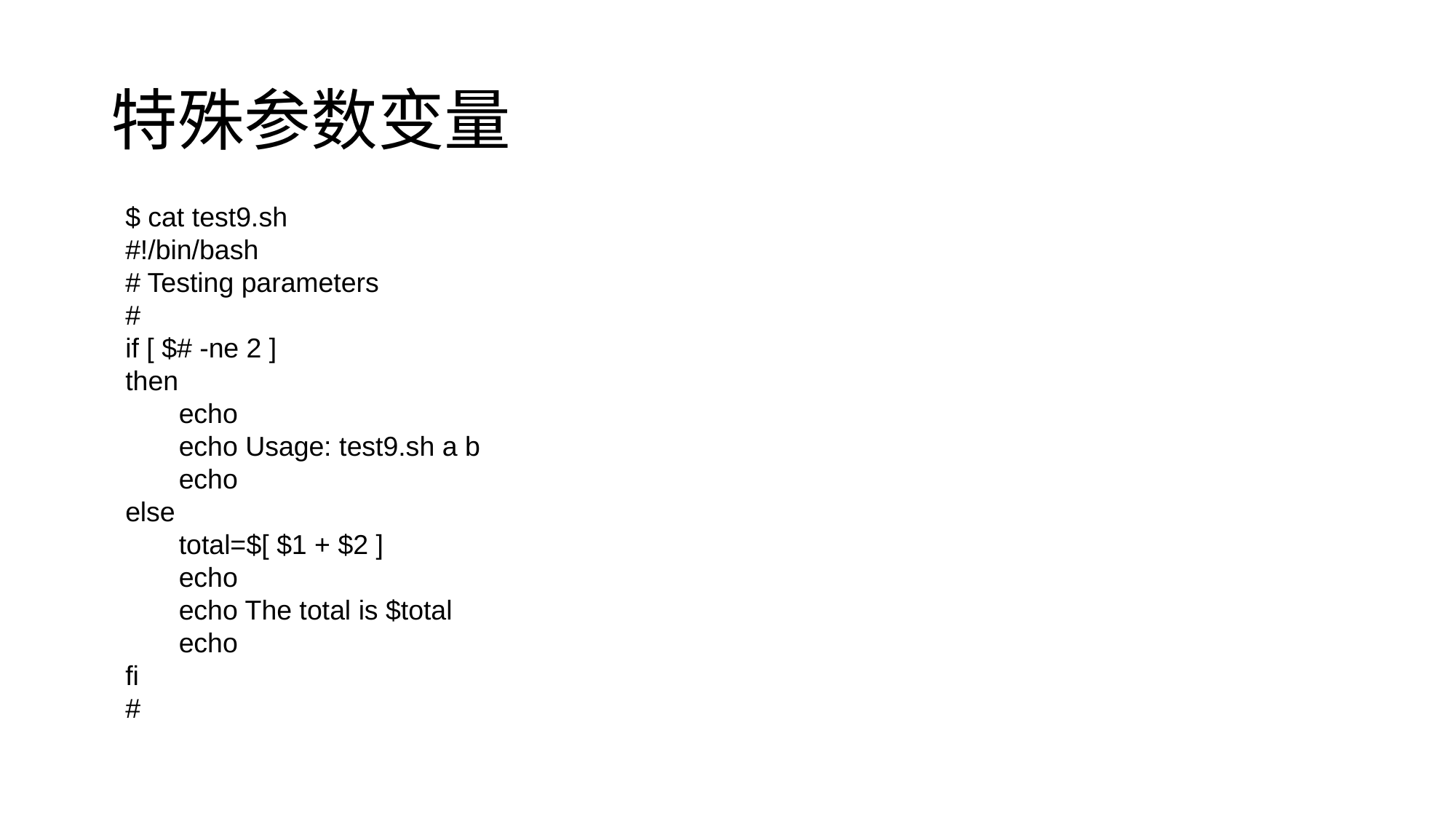

# 特殊参数变量
$ cat test9.sh
#!/bin/bash
# Testing parameters
#
if [ $# -ne 2 ]
then
       echo
       echo Usage: test9.sh a b
       echo
else
       total=$[ $1 + $2 ]
       echo
       echo The total is $total
       echo
fi
#